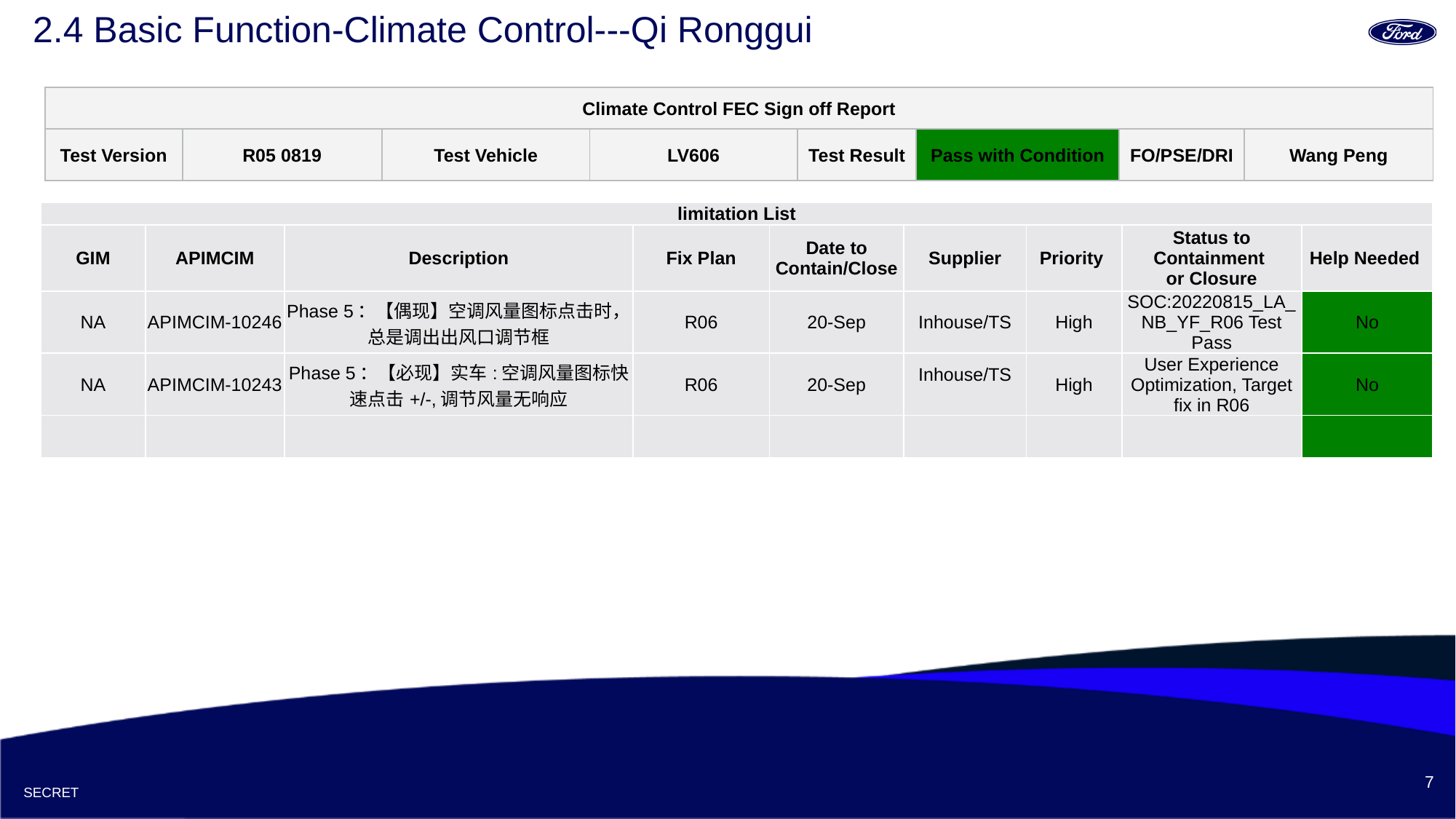

# 2.4 Basic Function-Climate Control---Qi Ronggui
| Climate Control FEC Sign off Report |  |  |  |  |  |  |  |
| --- | --- | --- | --- | --- | --- | --- | --- |
| Test Version | R05 0819 | Test Vehicle | LV606 | Test Result | Pass with Condition | FO/PSE/DRI | Wang Peng |
| limitation List |  |  |  |  |  |  |  |  |
| --- | --- | --- | --- | --- | --- | --- | --- | --- |
| GIM | APIMCIM | Description | Fix Plan | Date to Contain/Close | Supplier | Priority | Status to Containment or Closure | Help Needed |
| NA | APIMCIM-10246 | Phase 5：【偶现】空调风量图标点击时，总是调出出风口调节框 | R06 | 20-Sep | Inhouse/TS | High | SOC:20220815\_LA\_NB\_YF\_R06 Test Pass | No |
| NA | APIMCIM-10243 | Phase 5：【必现】实车:空调风量图标快速点击+/-,调节风量无响应 | R06 | 20-Sep | Inhouse/TS | High | User Experience Optimization, Target fix in R06 | No |
|  |  |  |  |  |  |  |  |  |